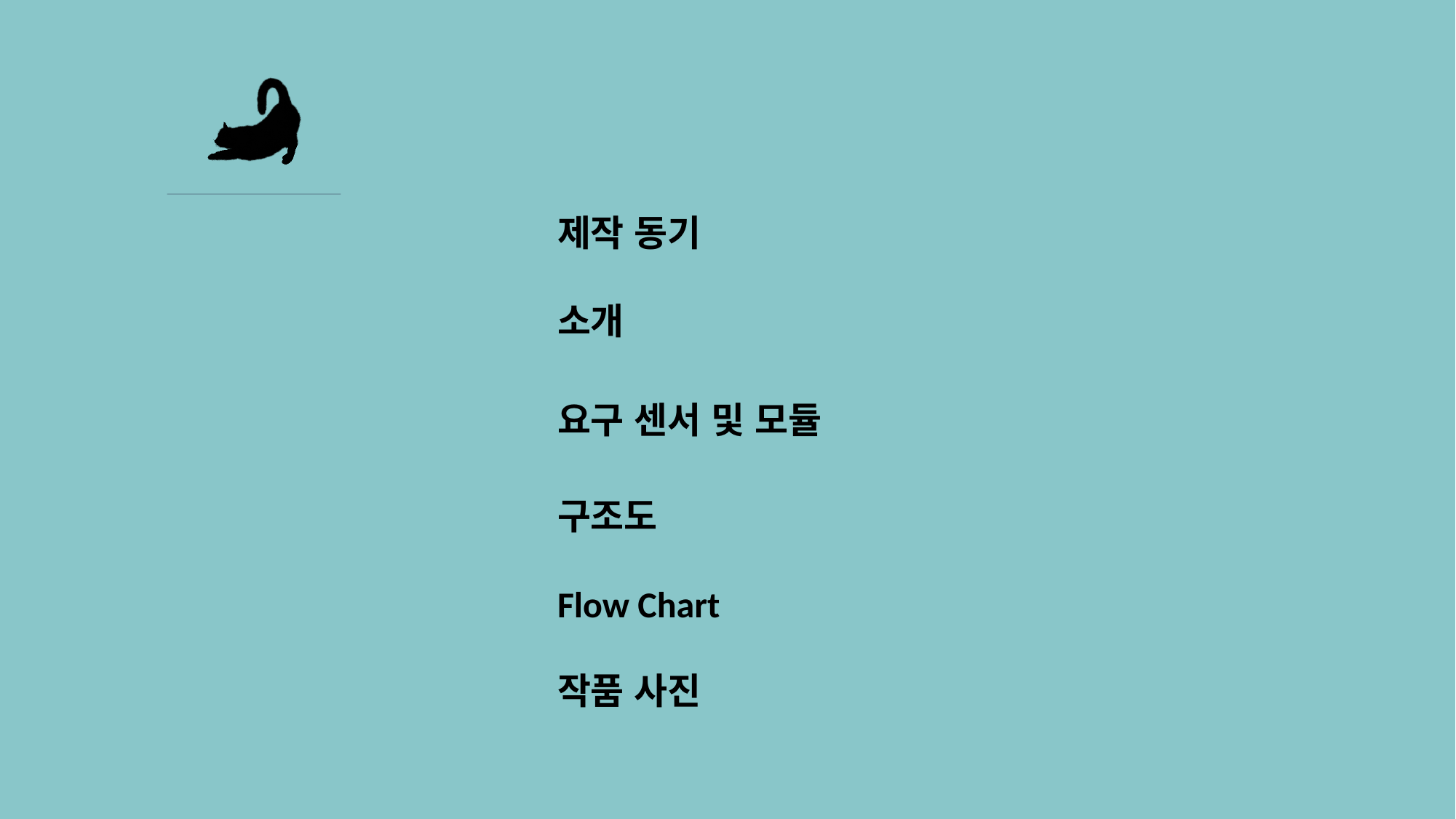

제작 동기
#
소개
요구 센서 및 모듈
구조도
Flow Chart
작품 사진